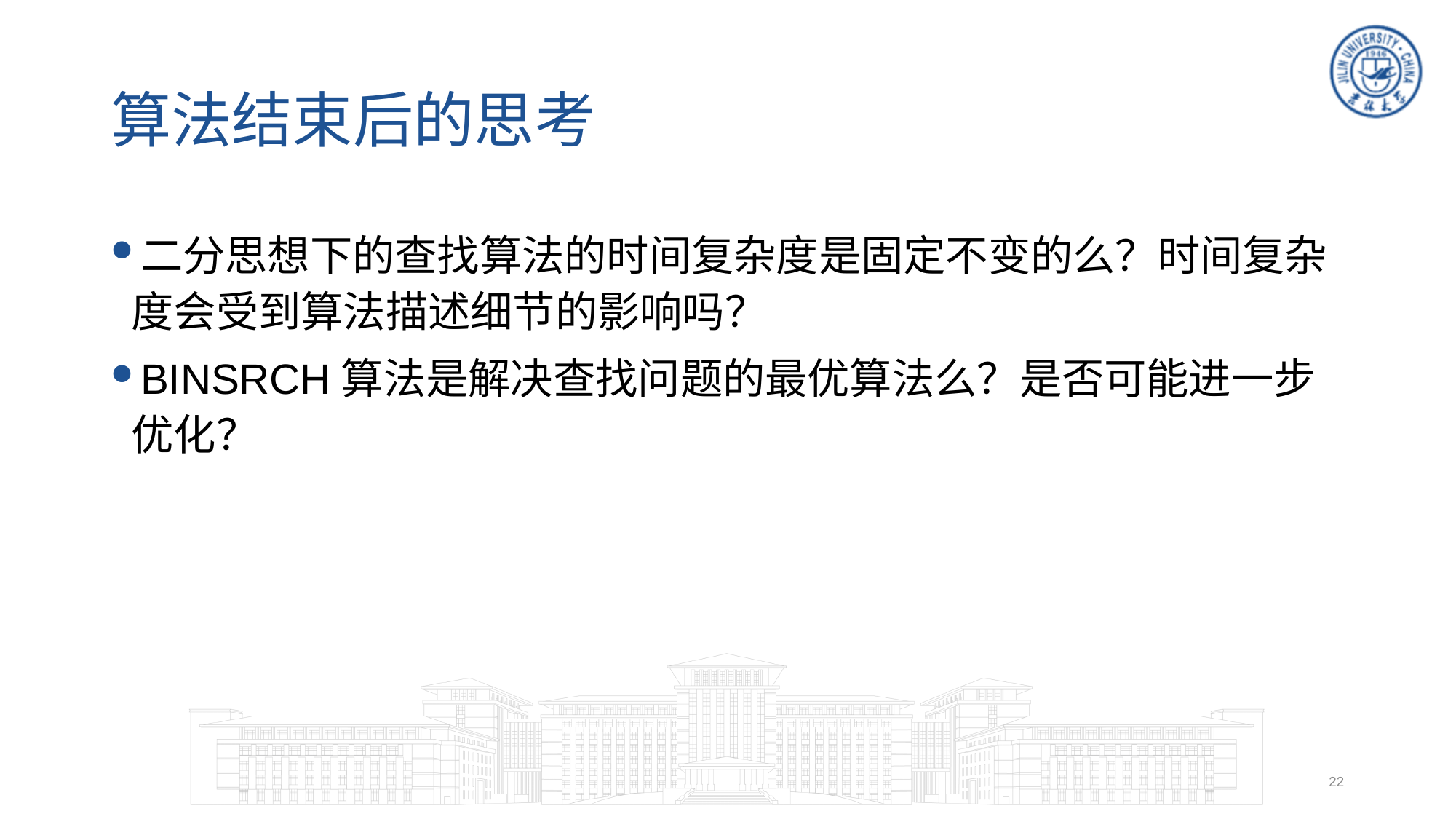

# 算法结束后的思考
二分思想下的查找算法的时间复杂度是固定不变的么？时间复杂度会受到算法描述细节的影响吗？
BINSRCH算法是解决查找问题的最优算法么？是否可能进一步优化？
22